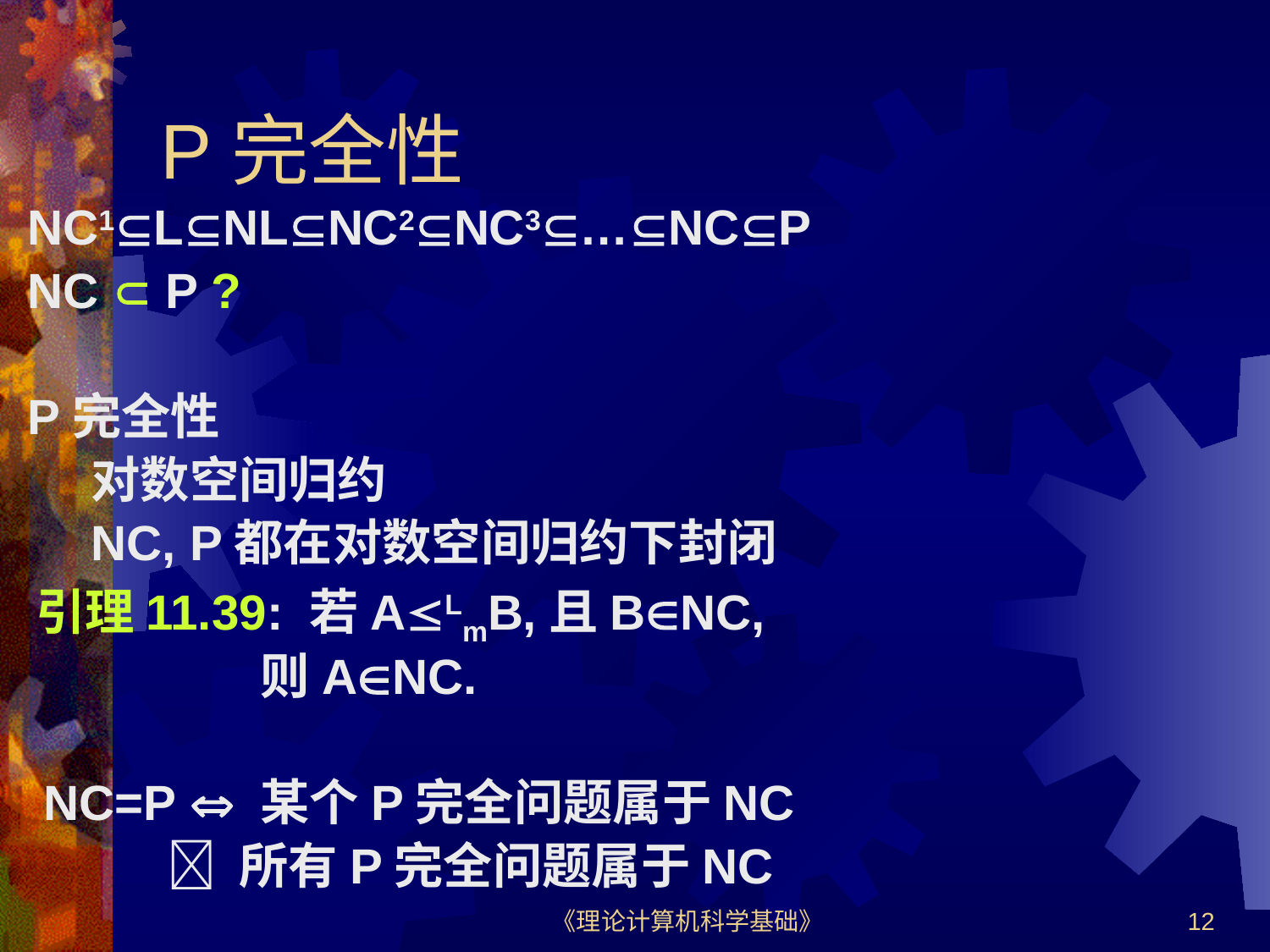

# P完全性
NC1⊆L⊆NL⊆NC2⊆NC3⊆…⊆NC⊆P
NC ⊂ P ?

P完全性
对数空间归约
NC, P都在对数空间归约下封闭
引理11.39: 若A≤LmB,且B∈NC,
                   则A∈NC.

NC=P ⇔ 某个P完全问题属于NC
           ⇔ 所有P完全问题属于NC
《理论计算机科学基础》
12